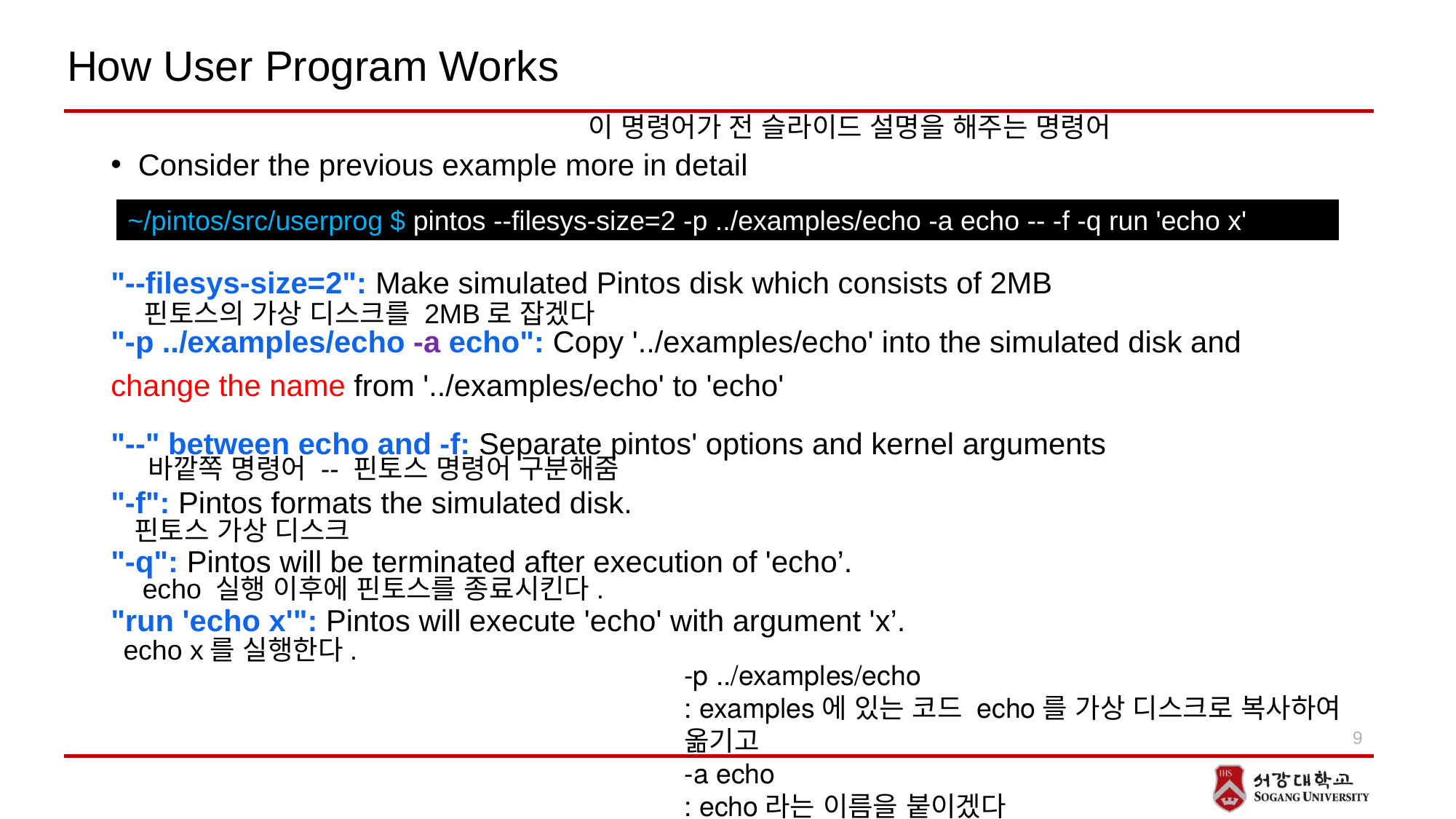

# How User Program Works
이 명령어가 전 슬라이드 설명을 해주는 명령어

Consider the previous example more in detail

"--filesys-size=2": Make simulated Pintos disk which consists of 2MB
"-p ../examples/echo -a echo": Copy '../examples/echo' into the simulated disk and change the name from '../examples/echo' to 'echo'
"--" between echo and -f: Separate pintos' options and kernel arguments
"-f": Pintos formats the simulated disk.
"-q": Pintos will be terminated after execution of 'echo’.
"run 'echo x'": Pintos will execute 'echo' with argument 'x’.
~/pintos/src/userprog $ pintos --filesys-size=2 -p ../examples/echo -a echo -- -f -q run 'echo x'
핀토스의 가상 디스크를 2MB로 잡겠다
바깥쪽 명령어 -- 핀토스 명령어 구분해줌
핀토스 가상 디스크
echo 실행 이후에 핀토스를 종료시킨다.
echo x를 실행한다.
-p ../examples/echo
: examples에 있는 코드 echo를 가상 디스크로 복사하여 옮기고
-a echo
: echo라는 이름을 붙이겠다
9